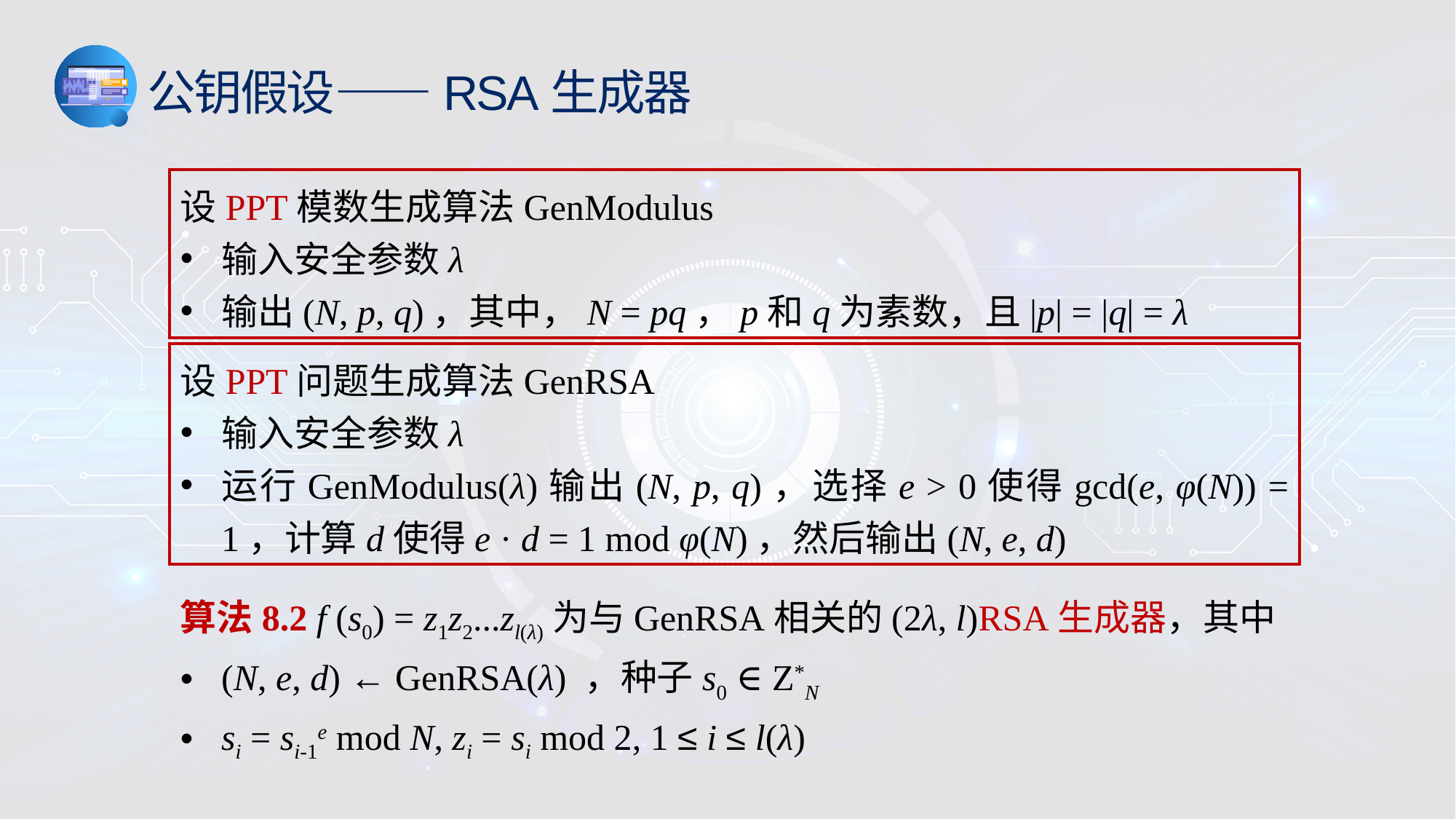

公钥假设——RSA生成器

设PPT模数生成算法GenModulus
输入安全参数λ
输出(N, p, q)，其中，N = pq，p和q为素数，且|p| = |q| = λ
设PPT问题生成算法GenRSA
输入安全参数λ
运行GenModulus(λ)输出(N, p, q)，选择e > 0使得gcd(e, φ(N)) = 1，计算d使得e · d = 1 mod φ(N)，然后输出(N, e, d)
算法8.2 f (s0) = z1z2...zl(λ)为与GenRSA相关的(2λ, l)RSA生成器，其中
(N, e, d) ← GenRSA(λ) ，种子s0 ∈ Z*N
si = si-1e mod N, zi = si mod 2, 1 ≤ i ≤ l(λ)